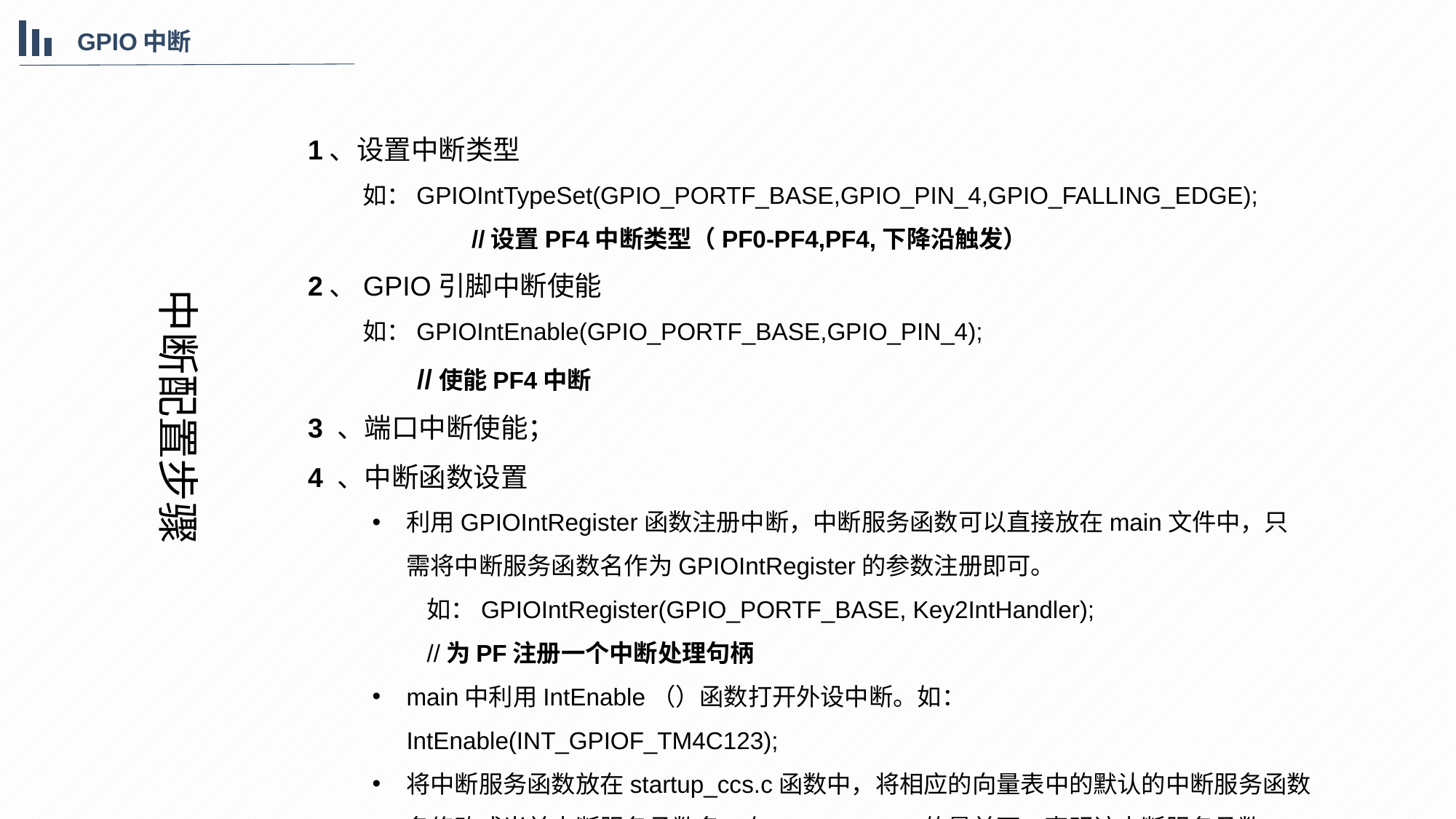

GPIO中断

1、设置中断类型
如：GPIOIntTypeSet(GPIO_PORTF_BASE,GPIO_PIN_4,GPIO_FALLING_EDGE);
 	//设置PF4中断类型（PF0-PF4,PF4,下降沿触发）
2、GPIO引脚中断使能
如：GPIOIntEnable(GPIO_PORTF_BASE,GPIO_PIN_4);
 	//使能PF4中断
3 、端口中断使能；
4 、中断函数设置
利用GPIOIntRegister函数注册中断，中断服务函数可以直接放在main文件中，只 需将中断服务函数名作为GPIOIntRegister的参数注册即可。
如：GPIOIntRegister(GPIO_PORTF_BASE, Key2IntHandler);
//为PF注册一个中断处理句柄
main中利用IntEnable（）函数打开外设中断。如：IntEnable(INT_GPIOF_TM4C123);
将中断服务函数放在startup_ccs.c函数中，将相应的向量表中的默认的中断服务函数名修改成当前中断服务函数名。在startup_ccs.c的最前面，声明该中断服务函数。
中断配置步骤